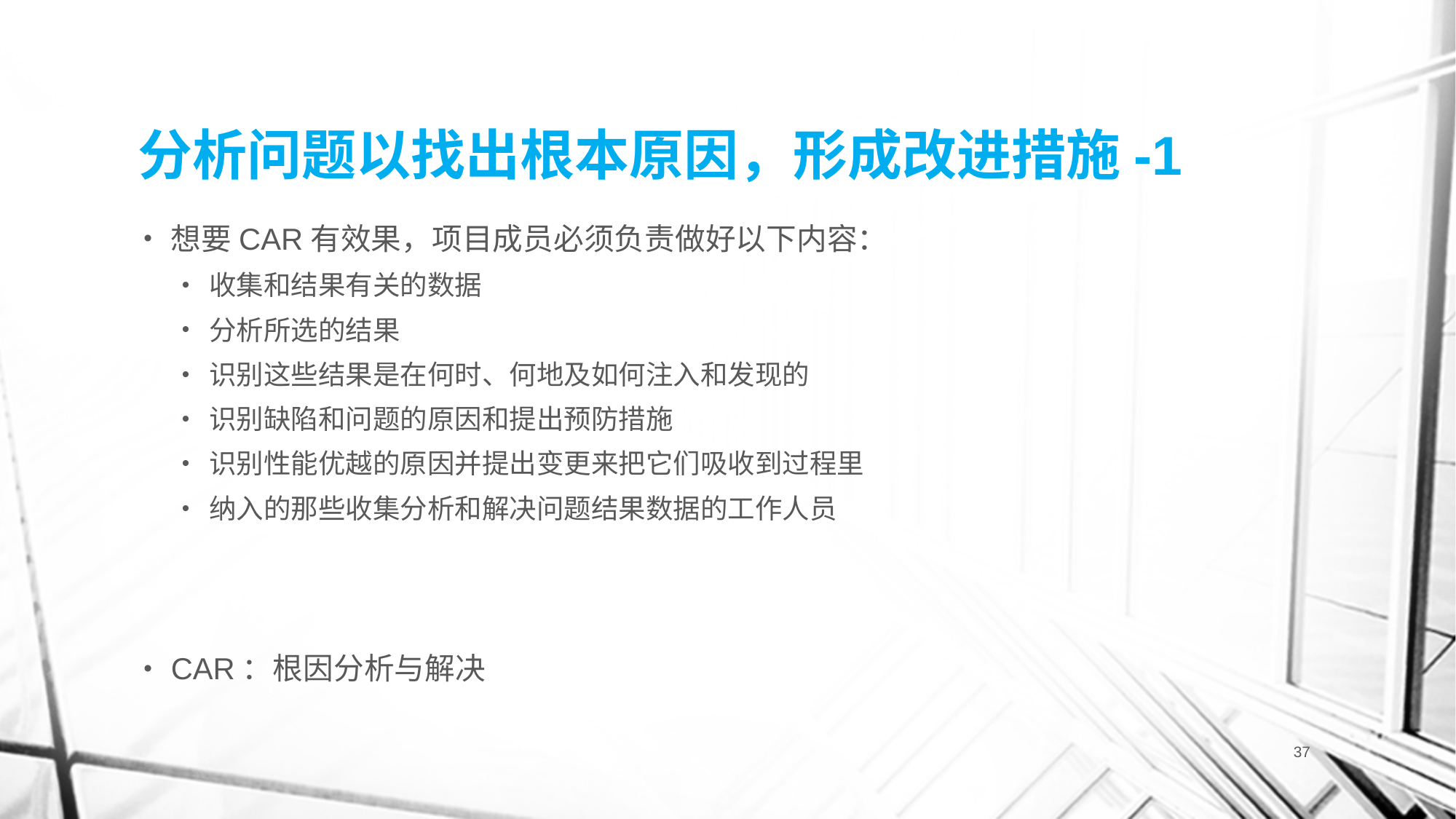

# 分析问题以找出根本原因，形成改进措施-1
想要CAR有效果，项目成员必须负责做好以下内容：
收集和结果有关的数据
分析所选的结果
识别这些结果是在何时、何地及如何注入和发现的
识别缺陷和问题的原因和提出预防措施
识别性能优越的原因并提出变更来把它们吸收到过程里
纳入的那些收集分析和解决问题结果数据的工作人员

CAR：根因分析与解决

37